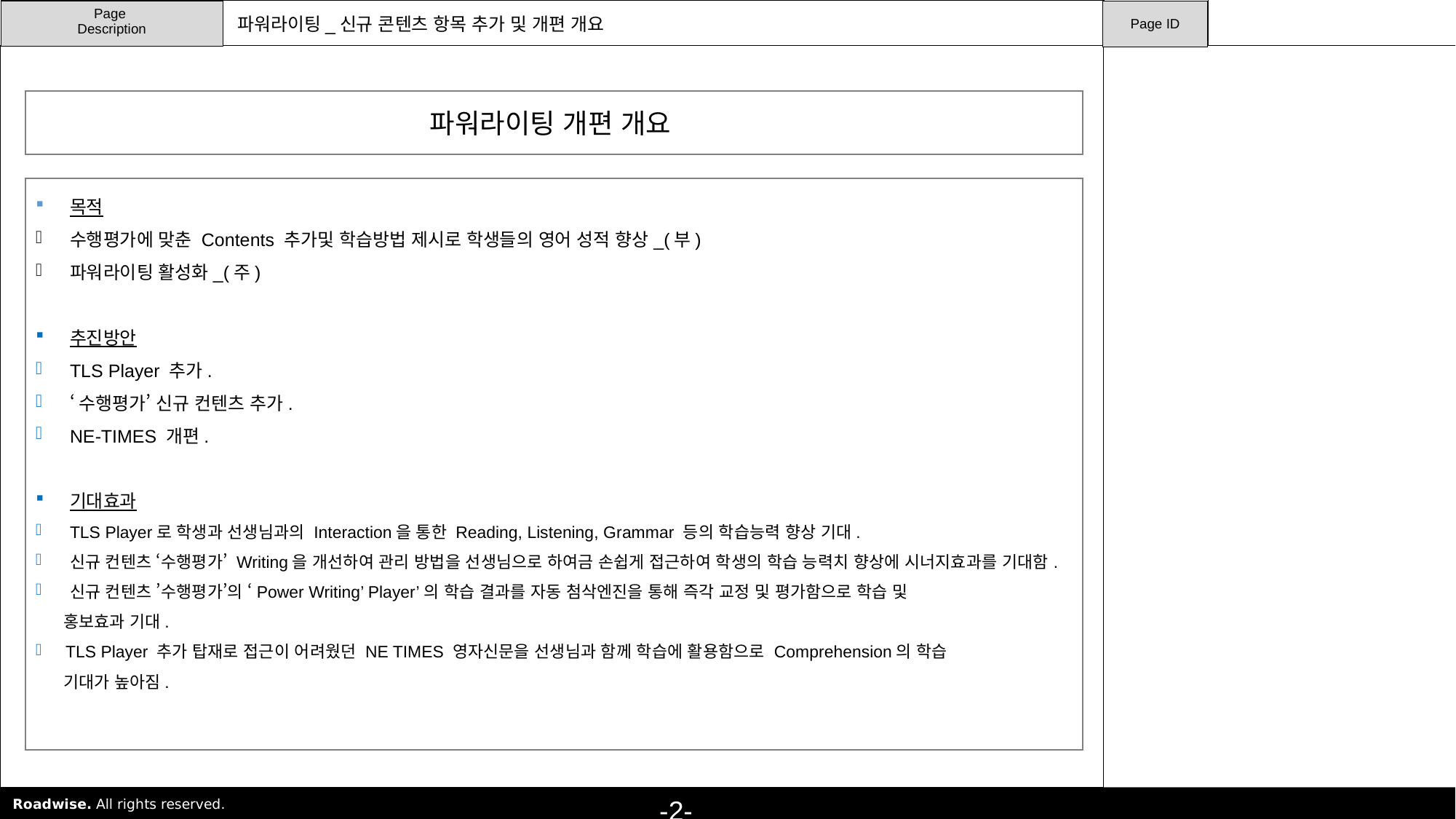

파워라이팅_신규 콘텐츠 항목 추가 및 개편 개요
파워라이팅 개편 개요

목적
수행평가에 맞춘 Contents 추가및 학습방법 제시로 학생들의 영어 성적 향상_(부)
파워라이팅 활성화_(주)

추진방안
TLS Player 추가.
‘수행평가’ 신규 컨텐츠 추가.
NE-TIMES 개편.

기대효과
TLS Player로 학생과 선생님과의 Interaction을 통한 Reading, Listening, Grammar 등의 학습능력 향상 기대.
신규 컨텐츠 ‘수행평가’ Writing을 개선하여 관리 방법을 선생님으로 하여금 손쉽게 접근하여 학생의 학습 능력치 향상에 시너지효과를 기대함.
신규 컨텐츠 ’수행평가’의 ‘Power Writing’ Player’의 학습 결과를 자동 첨삭엔진을 통해 즉각 교정 및 평가함으로 학습 및
     홍보효과 기대.
  TLS Player 추가 탑재로 접근이 어려웠던 NE TIMES 영자신문을 선생님과 함께 학습에 활용함으로 Comprehension의 학습
     기대가 높아짐.